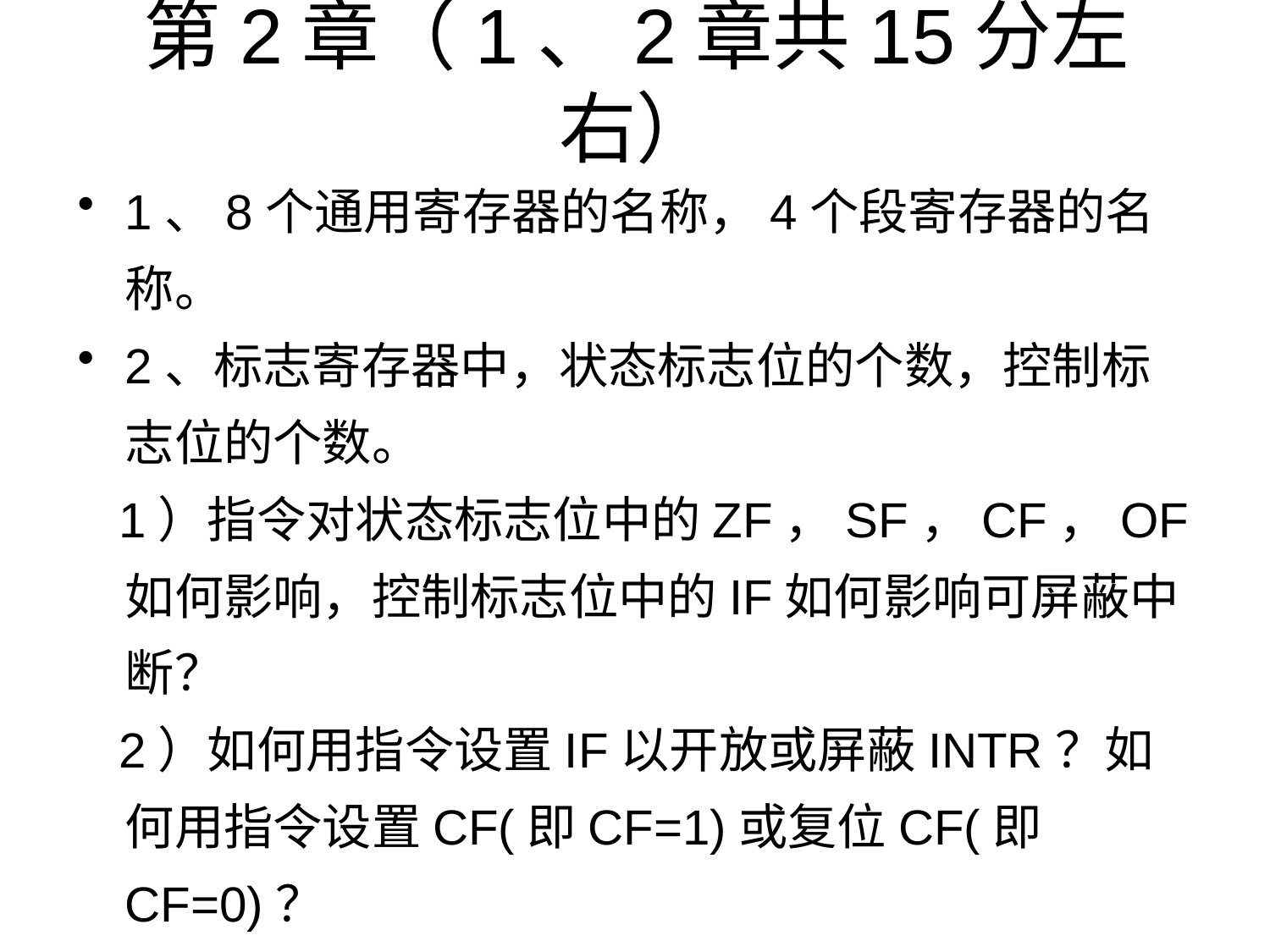

# 第2章（1、2章共15分左右）
1、8个通用寄存器的名称，4个段寄存器的名称。
2、标志寄存器中，状态标志位的个数，控制标志位的个数。
   1）指令对状态标志位中的ZF，SF，CF，OF如何影响，控制标志位中的IF如何影响可屏蔽中断？
   2）如何用指令设置IF以开放或屏蔽INTR？如何用指令设置CF(即CF=1)或复位CF(即CF=0)？
   3）根据判断要求，确定选择哪个状态标志位，理解某一标志位置位/复位的含义